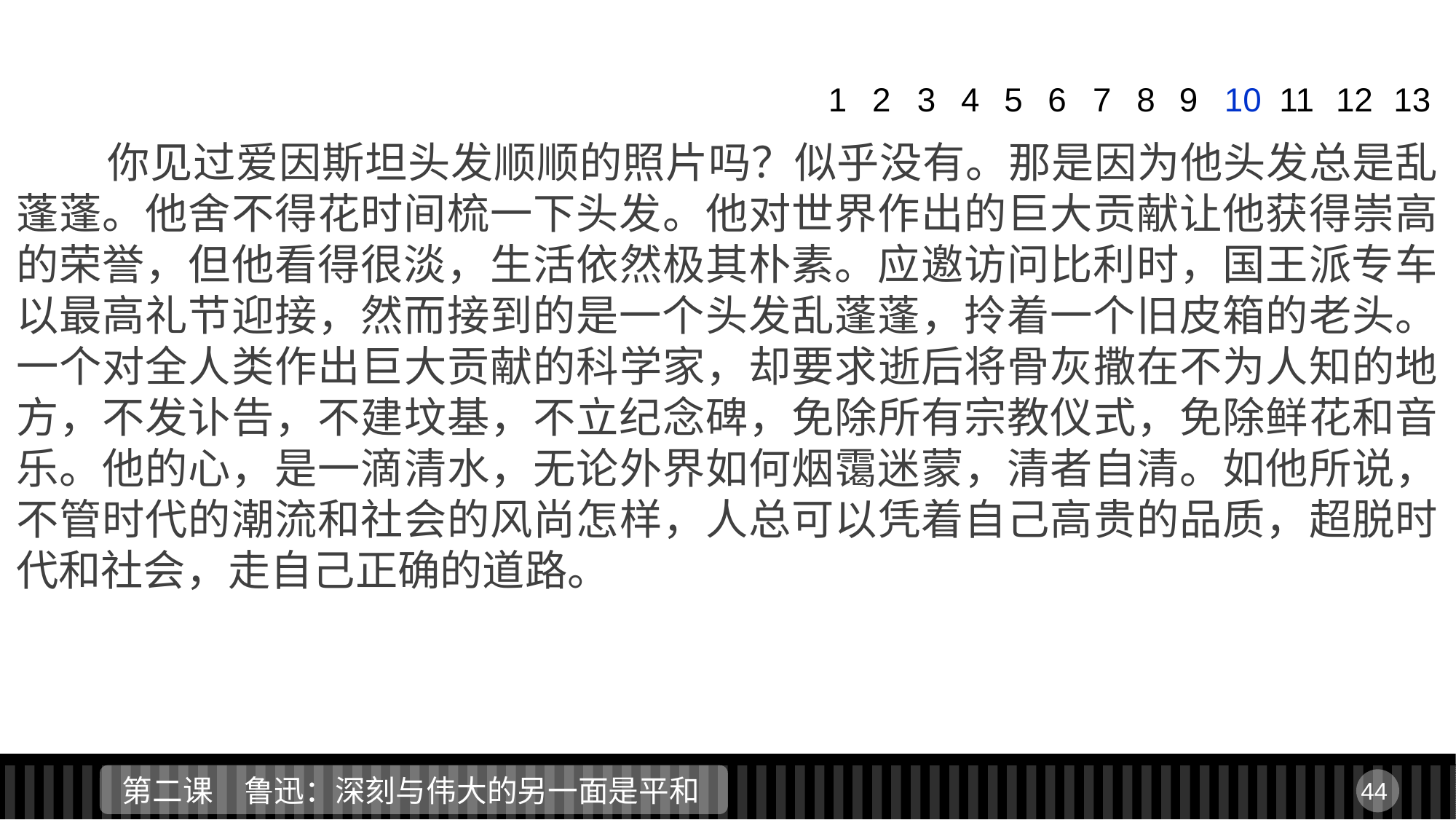

1
2
3
4
5
6
7
8
9
10
11
12
13
        你见过爱因斯坦头发顺顺的照片吗？似乎没有。那是因为他头发总是乱蓬蓬。他舍不得花时间梳一下头发。他对世界作出的巨大贡献让他获得崇高的荣誉，但他看得很淡，生活依然极其朴素。应邀访问比利时，国王派专车以最高礼节迎接，然而接到的是一个头发乱蓬蓬，拎着一个旧皮箱的老头。一个对全人类作出巨大贡献的科学家，却要求逝后将骨灰撒在不为人知的地方，不发讣告，不建坟基，不立纪念碑，免除所有宗教仪式，免除鲜花和音乐。他的心，是一滴清水，无论外界如何烟霭迷蒙，清者自清。如他所说，不管时代的潮流和社会的风尚怎样，人总可以凭着自己高贵的品质，超脱时代和社会，走自己正确的道路。